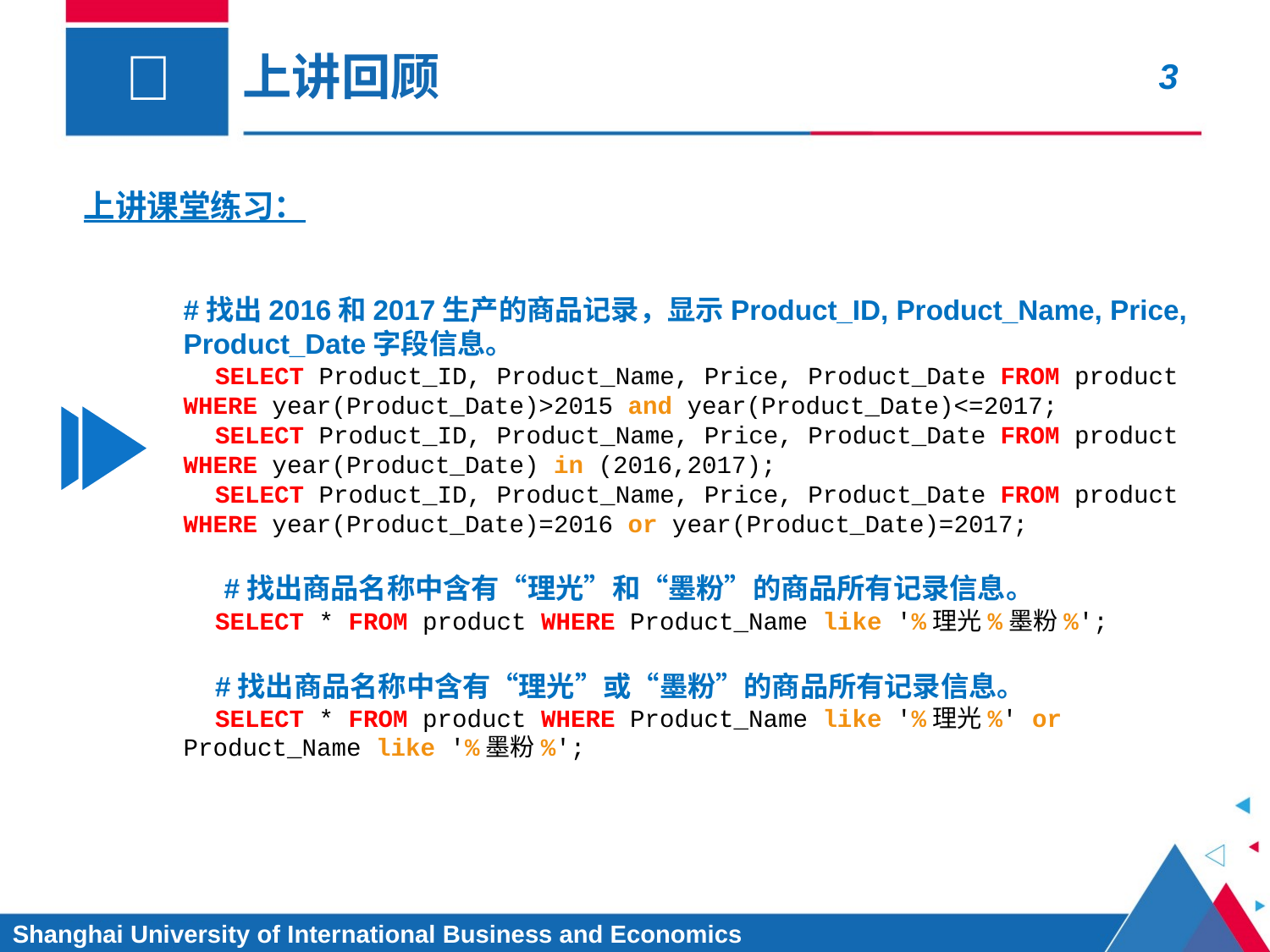

# 上讲回顾
上讲课堂练习：
#找出2016和2017生产的商品记录，显示Product_ID, Product_Name, Price, Product_Date字段信息。
SELECT Product_ID, Product_Name, Price, Product_Date FROM product WHERE year(Product_Date)>2015 and year(Product_Date)<=2017;
SELECT Product_ID, Product_Name, Price, Product_Date FROM product WHERE year(Product_Date) in (2016,2017);
SELECT Product_ID, Product_Name, Price, Product_Date FROM product WHERE year(Product_Date)=2016 or year(Product_Date)=2017;

 #找出商品名称中含有“理光”和“墨粉”的商品所有记录信息。
SELECT * FROM product WHERE Product_Name like '%理光%墨粉%';

#找出商品名称中含有“理光”或“墨粉”的商品所有记录信息。
SELECT * FROM product WHERE Product_Name like '%理光%' or Product_Name like '%墨粉%';